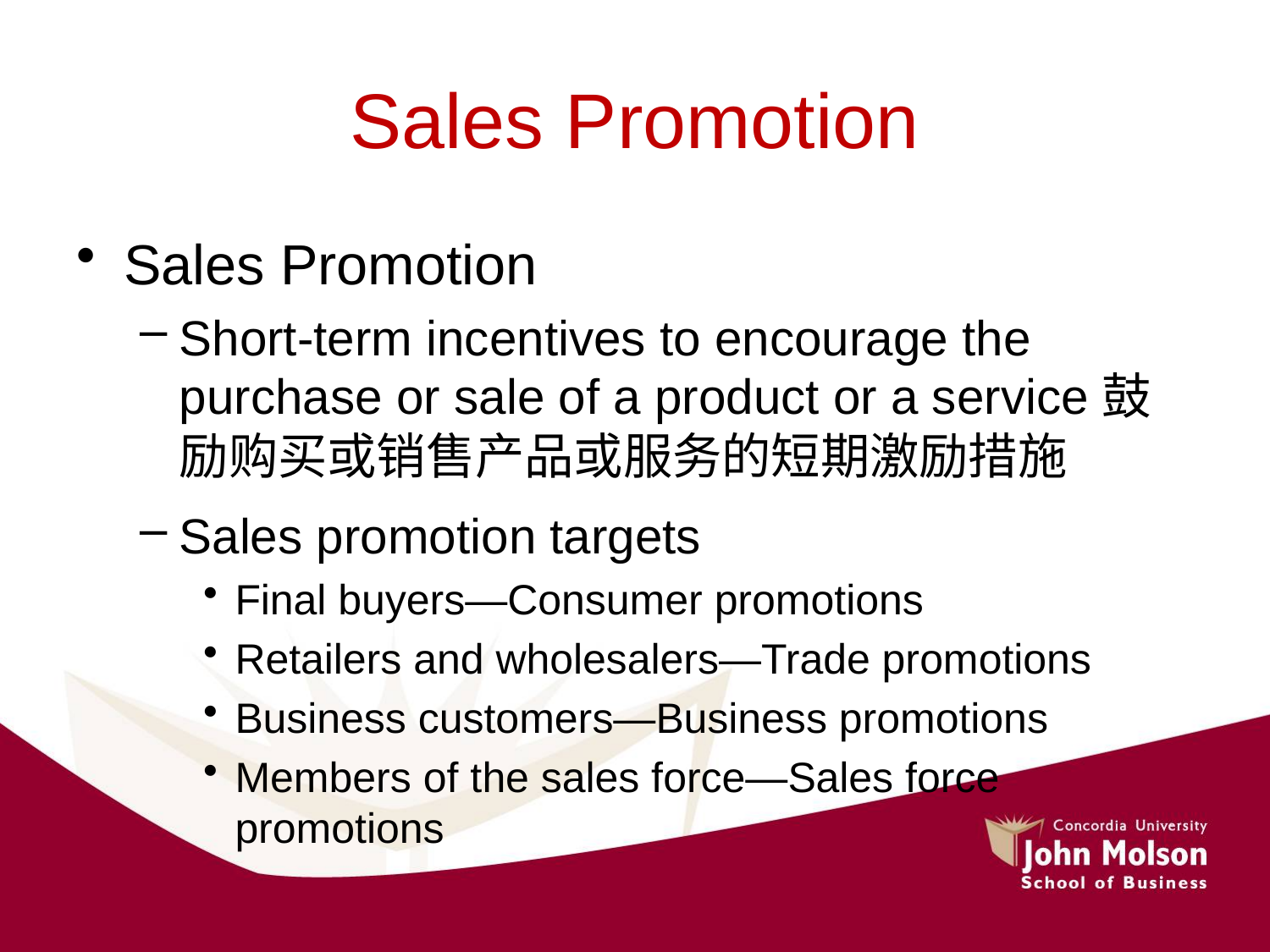

# Sales Promotion
Sales Promotion
Short-term incentives to encourage the purchase or sale of a product or a service鼓励购买或销售产品或服务的短期激励措施
Sales promotion targets
Final buyers—Consumer promotions
Retailers and wholesalers—Trade promotions
Business customers—Business promotions
Members of the sales force—Sales force promotions